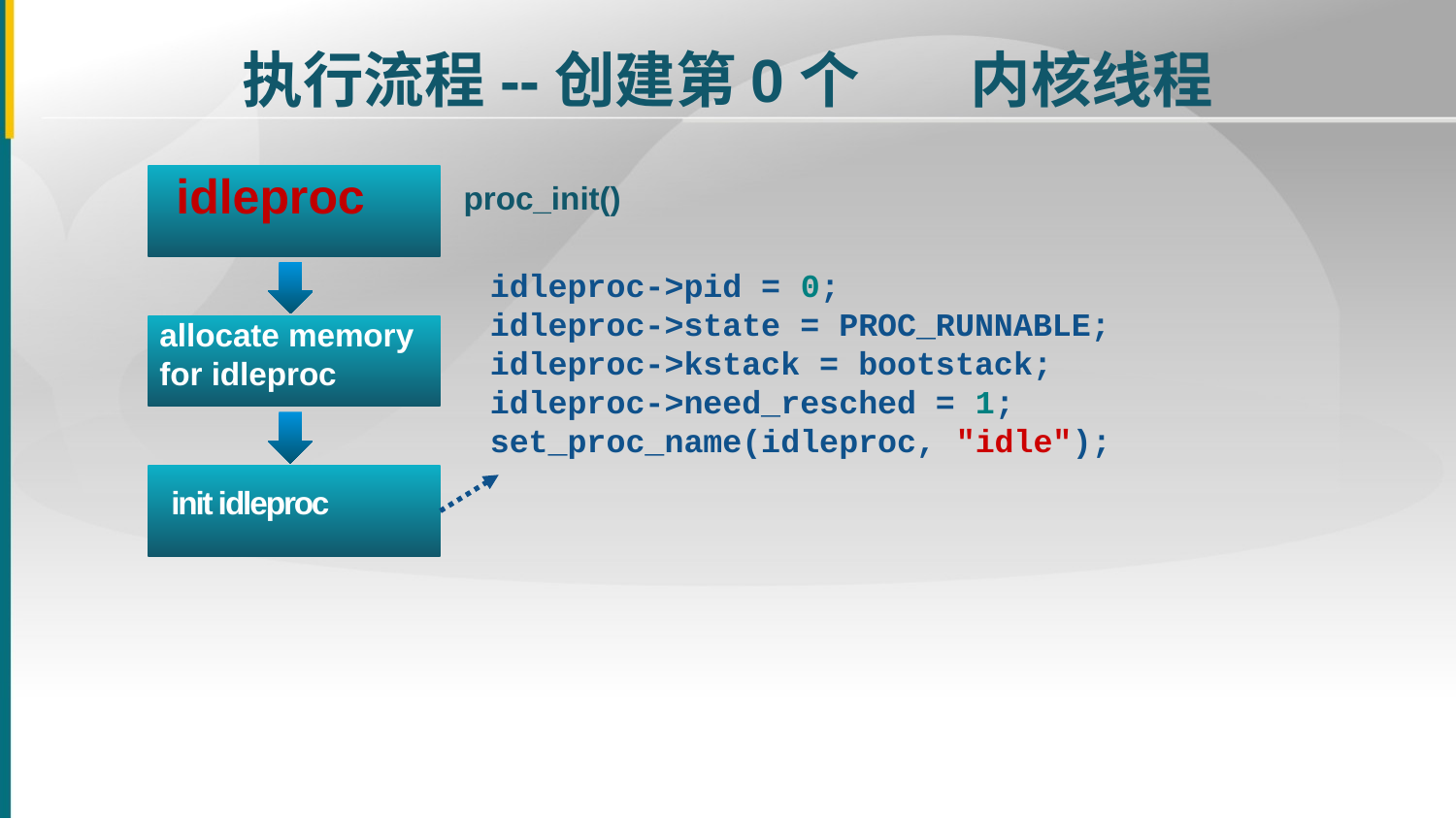

执行流程--创建第0个	内核线程
idleproc

proc_init()
idleproc->pid = 0;
idleproc->state = PROC_RUNNABLE; idleproc->kstack = bootstack;
idleproc->need_resched = 1; set_proc_name(idleproc, "idle");

allocate memory
for idleproc

init idleproc